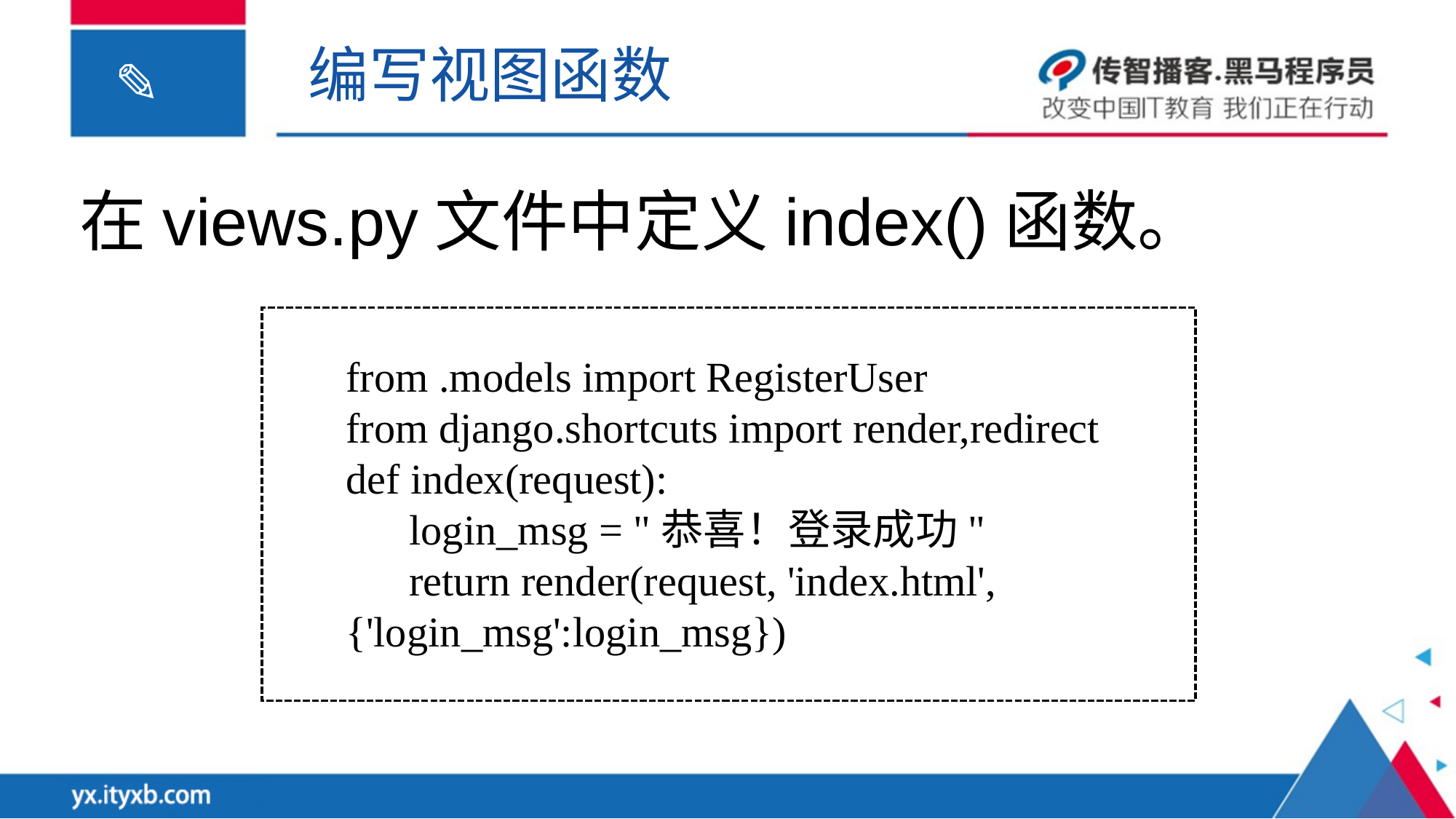

编写视图函数
在views.py文件中定义index()函数。

from .models import RegisterUser
from django.shortcuts import render,redirect
def index(request):
      login_msg = "恭喜！登录成功"
      return render(request, 'index.html',{'login_msg':login_msg})